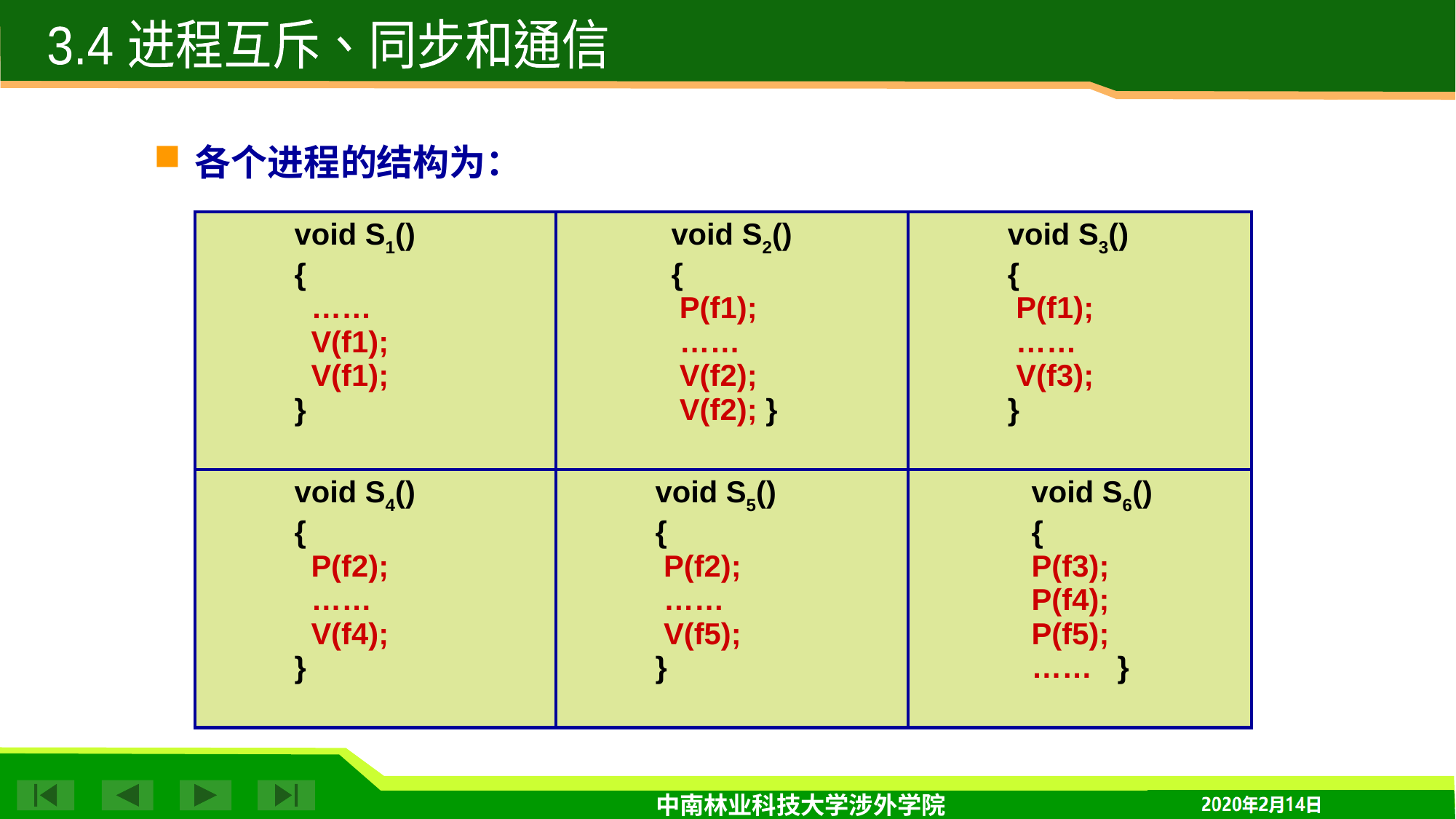

3.4 进程互斥、同步和通信
各个进程的结构为：
| void S1() { …… V(f1); V(f1); } | void S2() { P(f1); …… V(f2); V(f2); } | void S3() { P(f1); …… V(f3); } |
| --- | --- | --- |
| void S4() { P(f2); …… V(f4); } | void S5() { P(f2); …… V(f5); } | void S6() { P(f3); P(f4); P(f5); …… } |